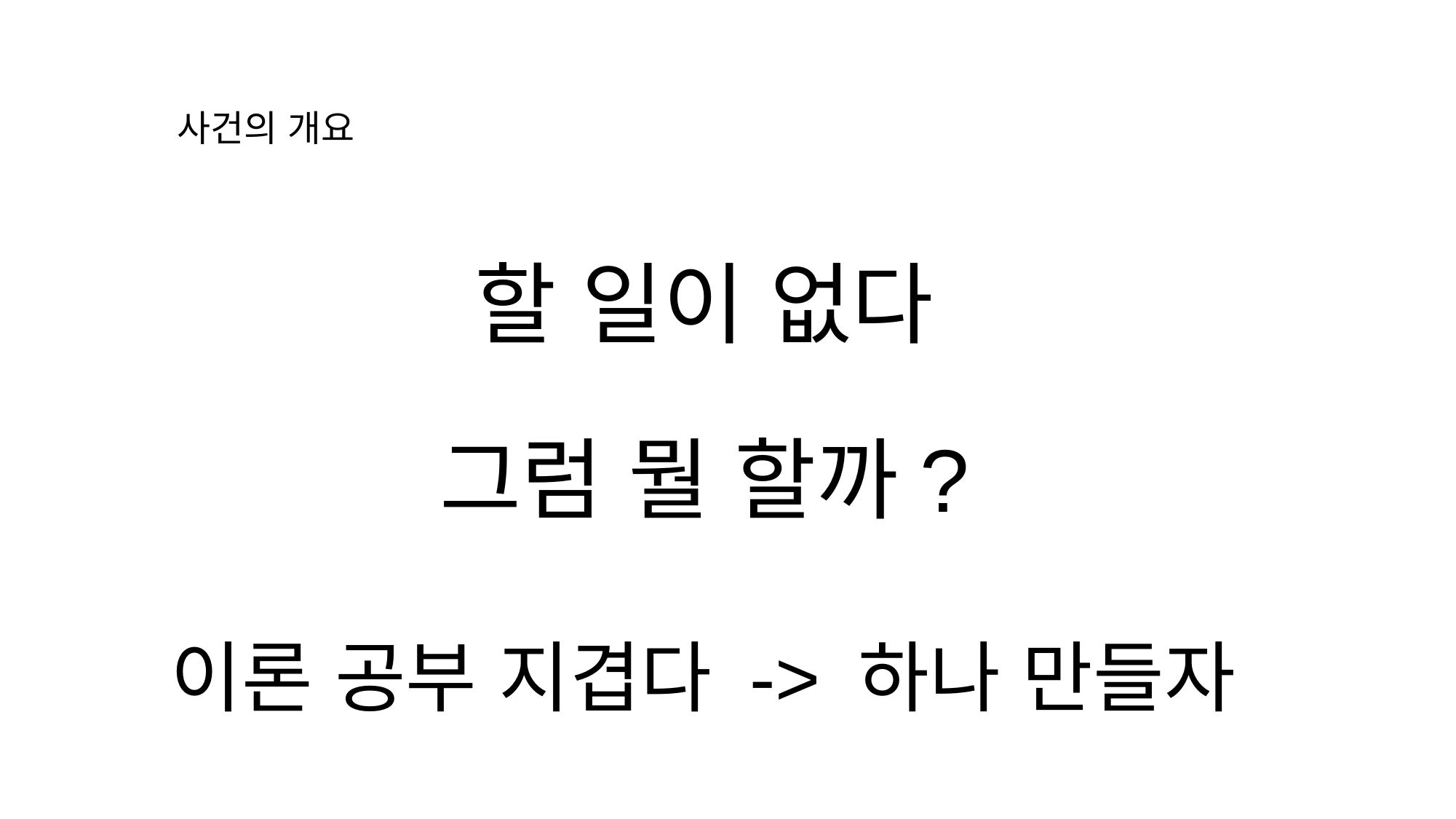

# 사건의 개요
할 일이 없다
그럼 뭘 할까?
이론 공부 지겹다 -> 하나 만들자